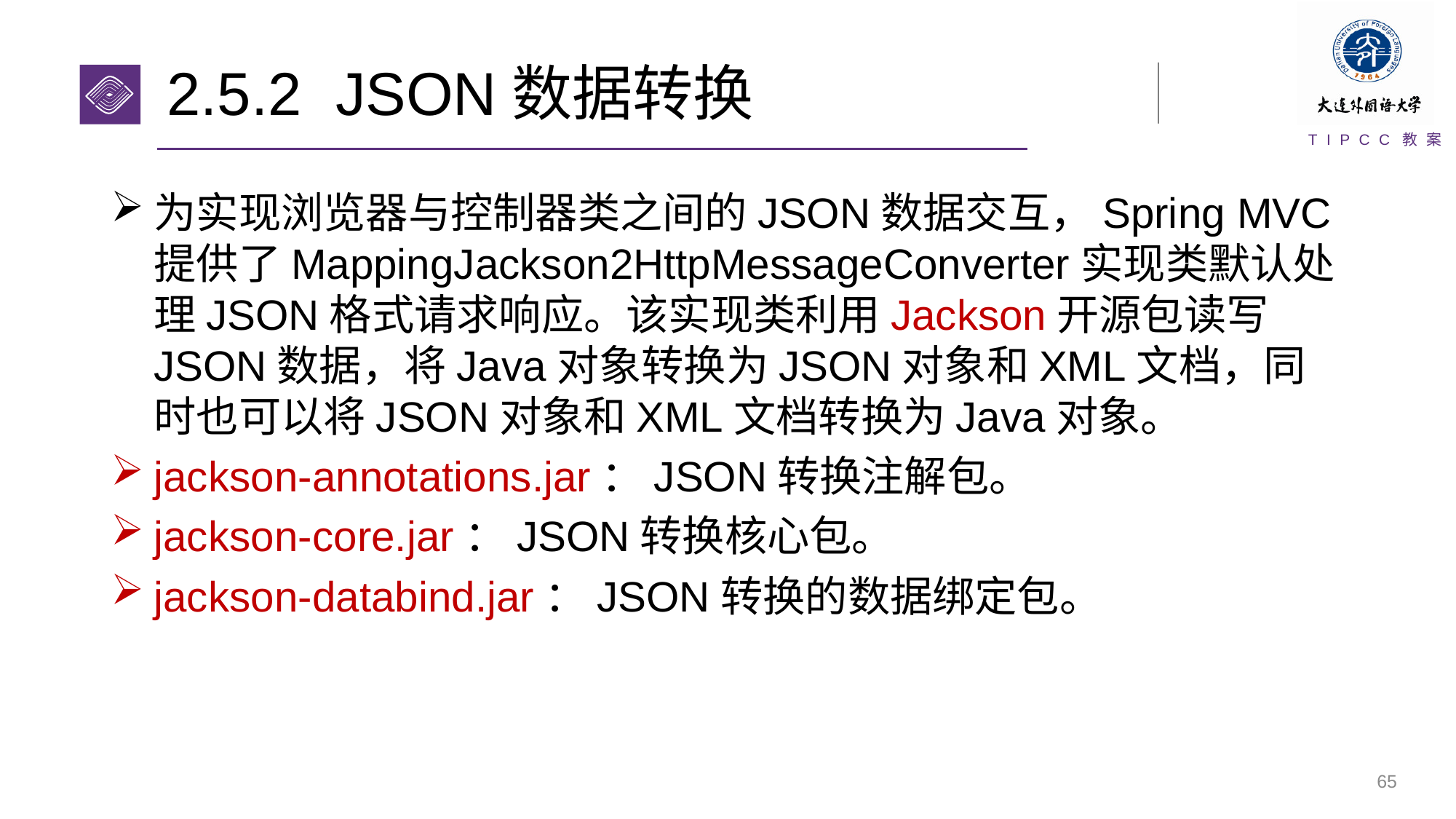

# 2.5.2  JSON数据转换
为实现浏览器与控制器类之间的JSON数据交互，Spring MVC提供了MappingJackson2HttpMessageConverter实现类默认处理JSON格式请求响应。该实现类利用Jackson开源包读写JSON数据，将Java对象转换为JSON对象和XML文档，同时也可以将JSON对象和XML文档转换为Java对象。
jackson-annotations.jar：JSON转换注解包。
jackson-core.jar：JSON转换核心包。
jackson-databind.jar：JSON转换的数据绑定包。
65